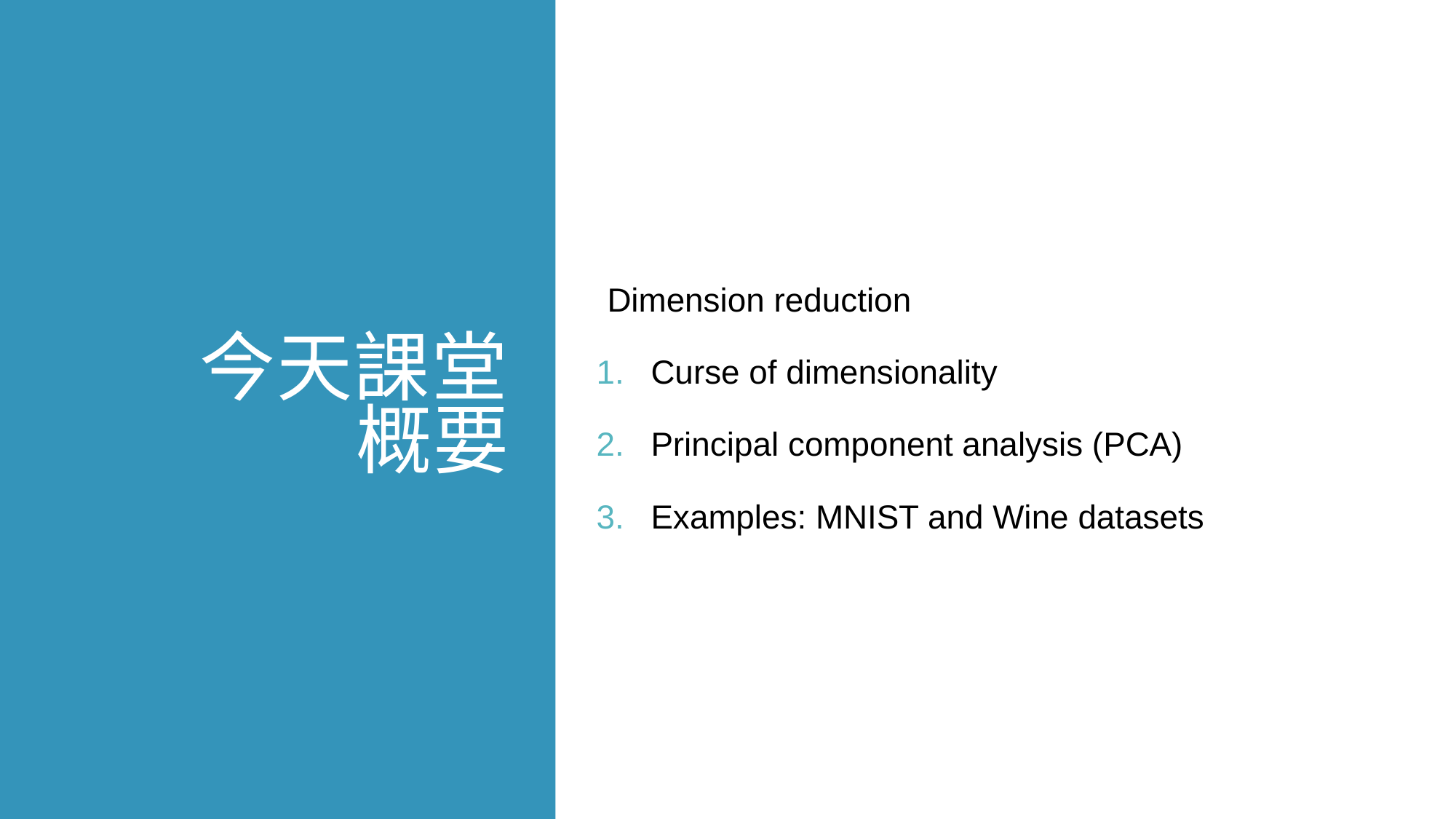

# 今天課堂概要
Dimension reduction
Curse of dimensionality
Principal component analysis (PCA)
Examples: MNIST and Wine datasets